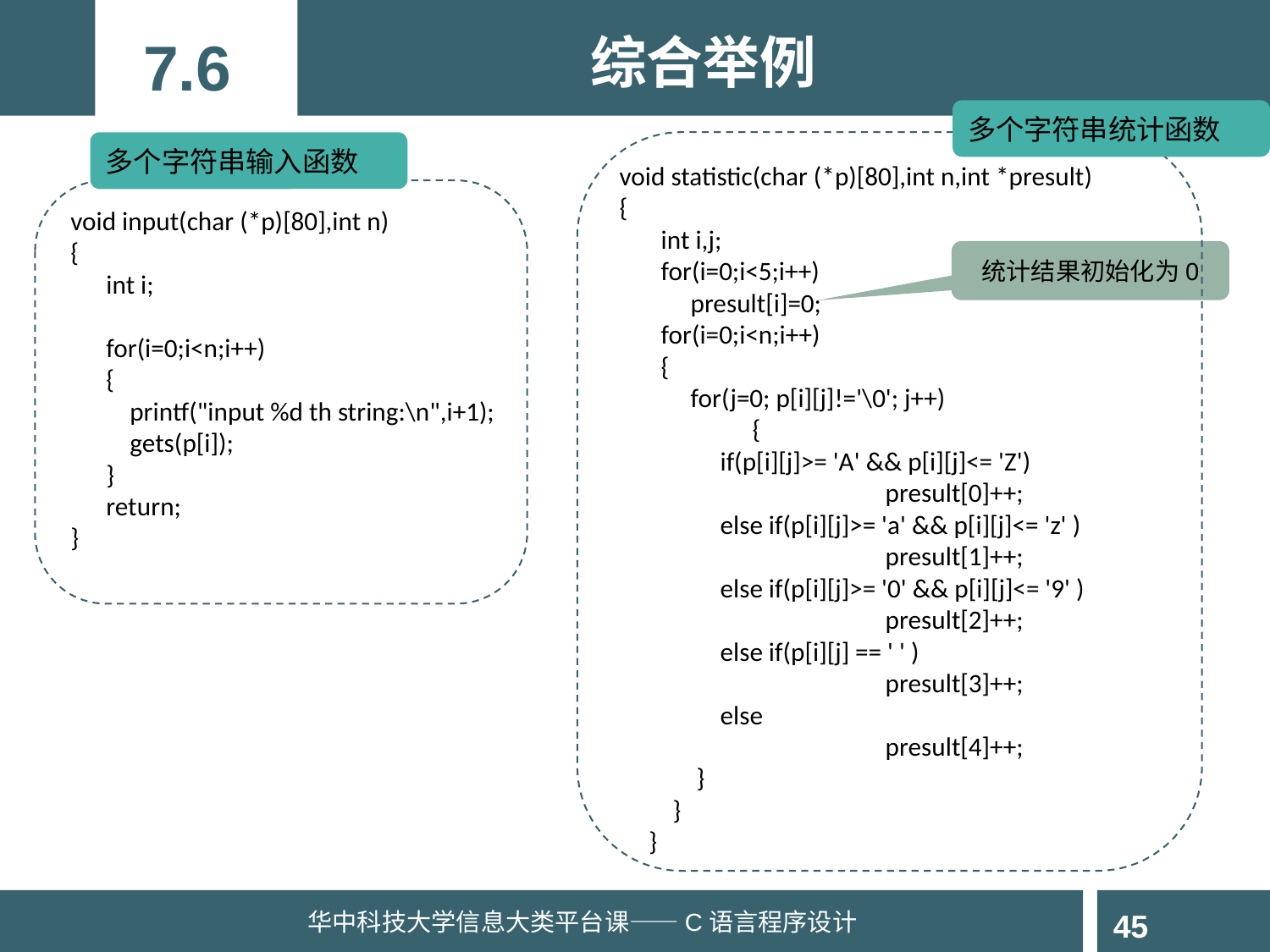

综合举例
7.6
多个字符串统计函数
多个字符串输入函数

 void statistic(char (*p)[80],int n,int *presult)
 {
        int i,j;
        for(i=0;i<5;i++)
             presult[i]=0;
        for(i=0;i<n;i++)
        {
             for(j=0; p[i][j]!='\0'; j++)
	  {
                  if(p[i][j]>= 'A' && p[i][j]<= 'Z')
		   presult[0]++;
                  else if(p[i][j]>= 'a' && p[i][j]<= 'z' )
		   presult[1]++;
                  else if(p[i][j]>= '0' && p[i][j]<= '9' )
		   presult[2]++;
                  else if(p[i][j] == ' ' )
		   presult[3]++;
                  else
		   presult[4]++;
              }
          }
      }

 void input(char (*p)[80],int n)
 {
       int i;

       for(i=0;i<n;i++)
       {
           printf("input %d th string:\n",i+1);
           gets(p[i]);
       }
       return;
 }
统计结果初始化为0